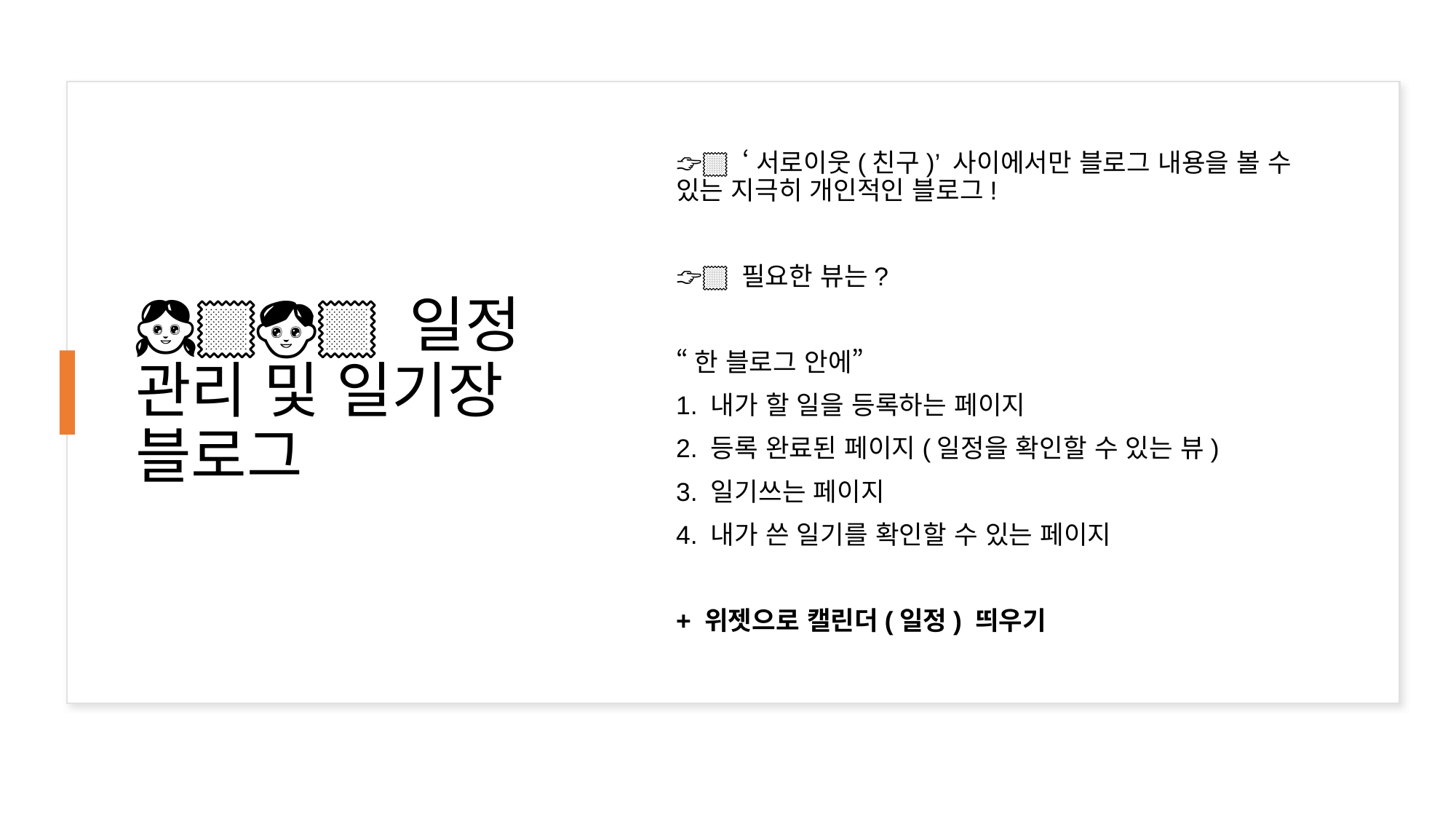

# 👧🏻👦🏻 일정 관리 및 일기장 블로그
👉🏻  ‘서로이웃(친구)’ 사이에서만 블로그 내용을 볼 수 있는 지극히 개인적인 블로그!

👉🏻 필요한 뷰는?

“한 블로그 안에”
1. 내가 할 일을 등록하는 페이지
2. 등록 완료된 페이지(일정을 확인할 수 있는 뷰)
3. 일기쓰는 페이지
4. 내가 쓴 일기를 확인할 수 있는 페이지

+ 위젯으로 캘린더(일정) 띄우기